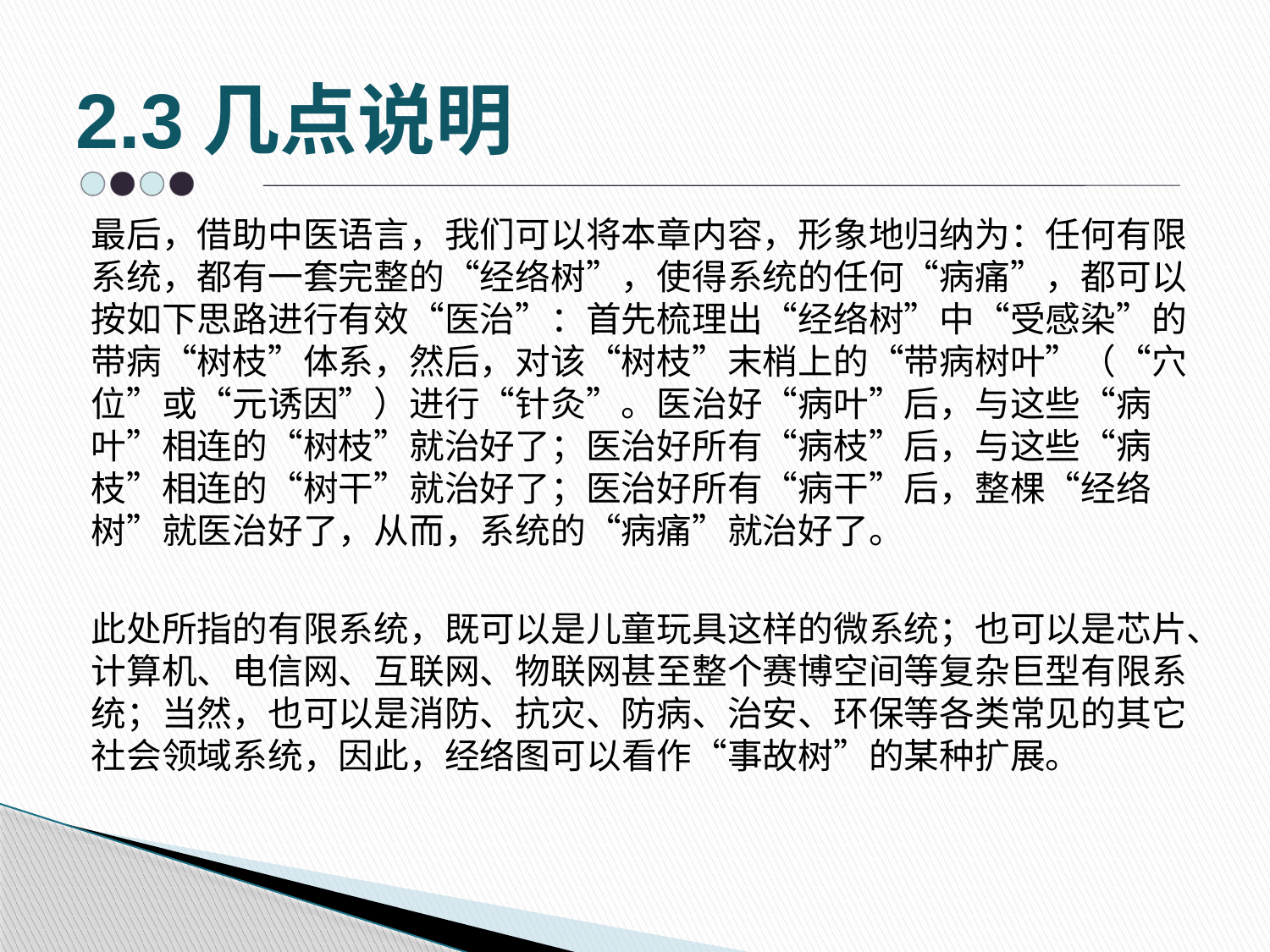

# 2.3几点说明

最后，借助中医语言，我们可以将本章内容，形象地归纳为：任何有限系统，都有一套完整的“经络树”，使得系统的任何“病痛”，都可以按如下思路进行有效“医治”：首先梳理出“经络树”中“受感染”的带病“树枝”体系，然后，对该“树枝”末梢上的“带病树叶”（“穴位”或“元诱因”）进行“针灸”。医治好“病叶”后，与这些“病叶”相连的“树枝”就治好了；医治好所有“病枝”后，与这些“病枝”相连的“树干”就治好了；医治好所有“病干”后，整棵“经络树”就医治好了，从而，系统的“病痛”就治好了。

此处所指的有限系统，既可以是儿童玩具这样的微系统；也可以是芯片、计算机、电信网、互联网、物联网甚至整个赛博空间等复杂巨型有限系统；当然，也可以是消防、抗灾、防病、治安、环保等各类常见的其它社会领域系统，因此，经络图可以看作“事故树”的某种扩展。